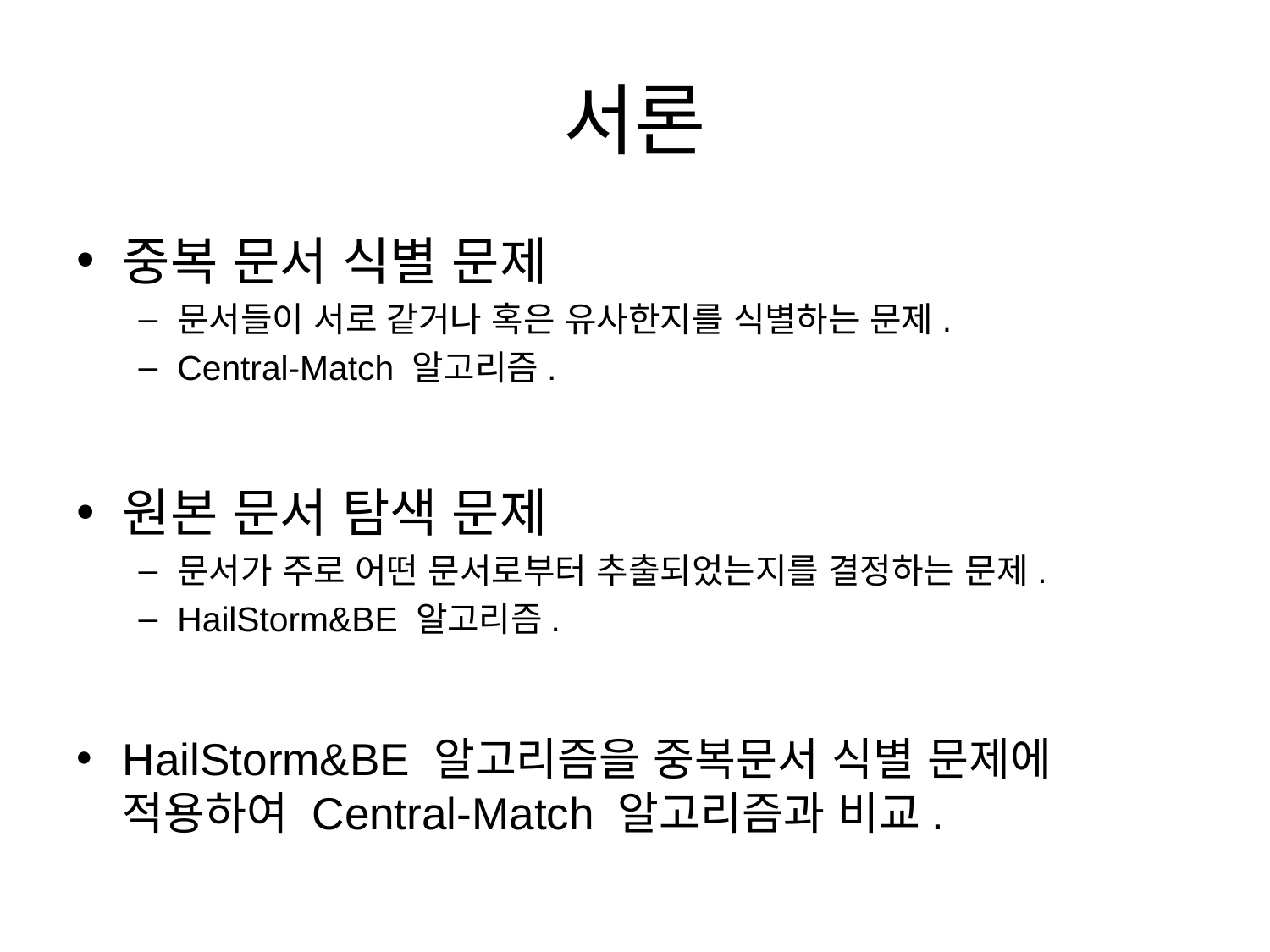

# 서론
중복 문서 식별 문제
문서들이 서로 같거나 혹은 유사한지를 식별하는 문제.
Central-Match 알고리즘.

원본 문서 탐색 문제
문서가 주로 어떤 문서로부터 추출되었는지를 결정하는 문제.
HailStorm&BE 알고리즘.

HailStorm&BE 알고리즘을 중복문서 식별 문제에 적용하여 Central-Match 알고리즘과 비교.